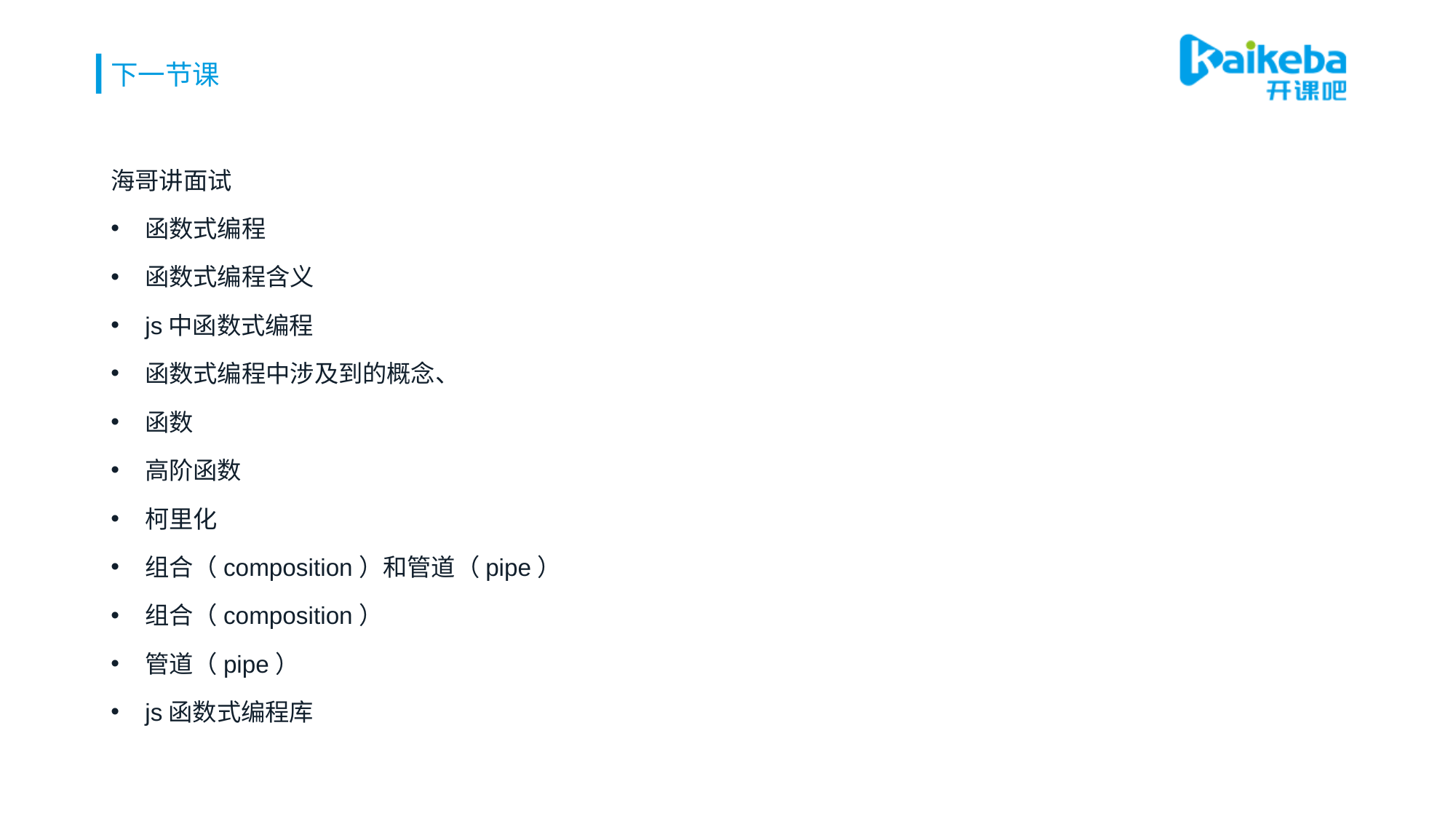

# 下一节课
海哥讲面试
函数式编程
函数式编程含义
js中函数式编程
函数式编程中涉及到的概念、
函数
高阶函数
柯里化
组合（composition）和管道（pipe）
组合（composition）
管道（pipe）
js函数式编程库